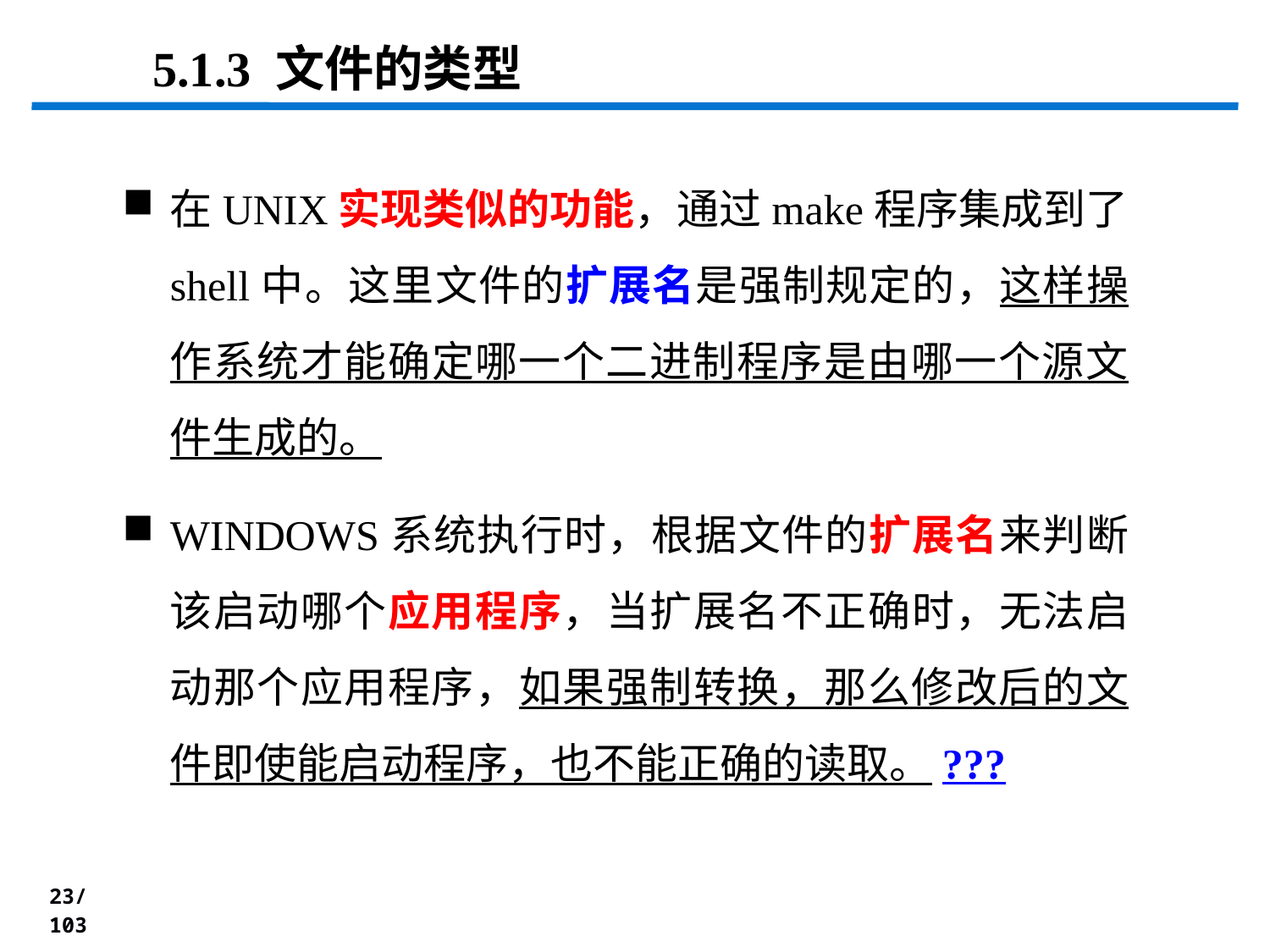

5.1.3 文件的类型
在UNIX实现类似的功能，通过make程序集成到了shell中。这里文件的扩展名是强制规定的，这样操作系统才能确定哪一个二进制程序是由哪一个源文件生成的。
WINDOWS系统执行时，根据文件的扩展名来判断该启动哪个应用程序，当扩展名不正确时，无法启动那个应用程序，如果强制转换，那么修改后的文件即使能启动程序，也不能正确的读取。???